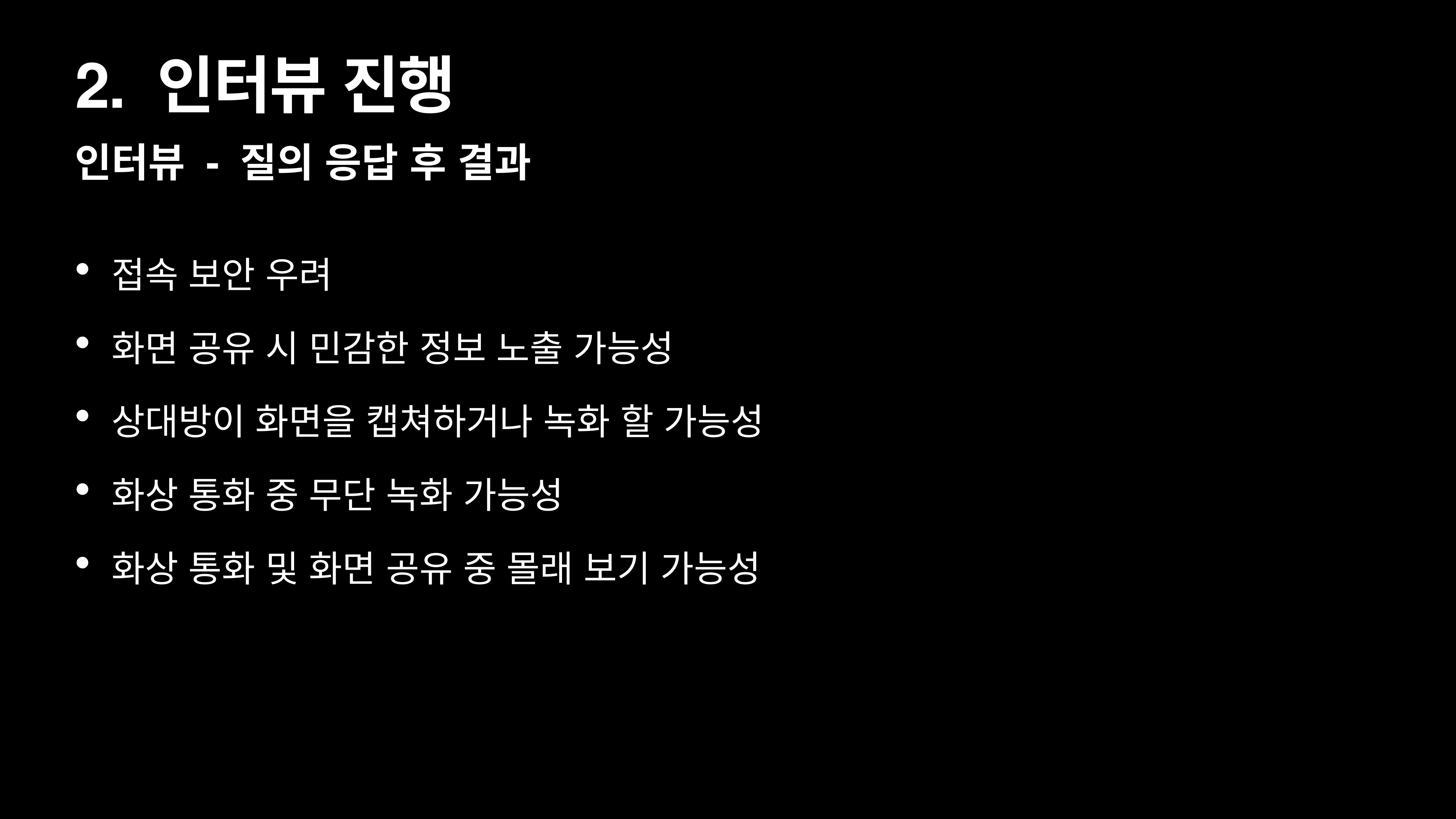

# 2. 인터뷰 진행
인터뷰 - 질의 응답 후 결과
접속 보안 우려
화면 공유 시 민감한 정보 노출 가능성
상대방이 화면을 캡쳐하거나 녹화 할 가능성
화상 통화 중 무단 녹화 가능성
화상 통화 및 화면 공유 중 몰래 보기 가능성